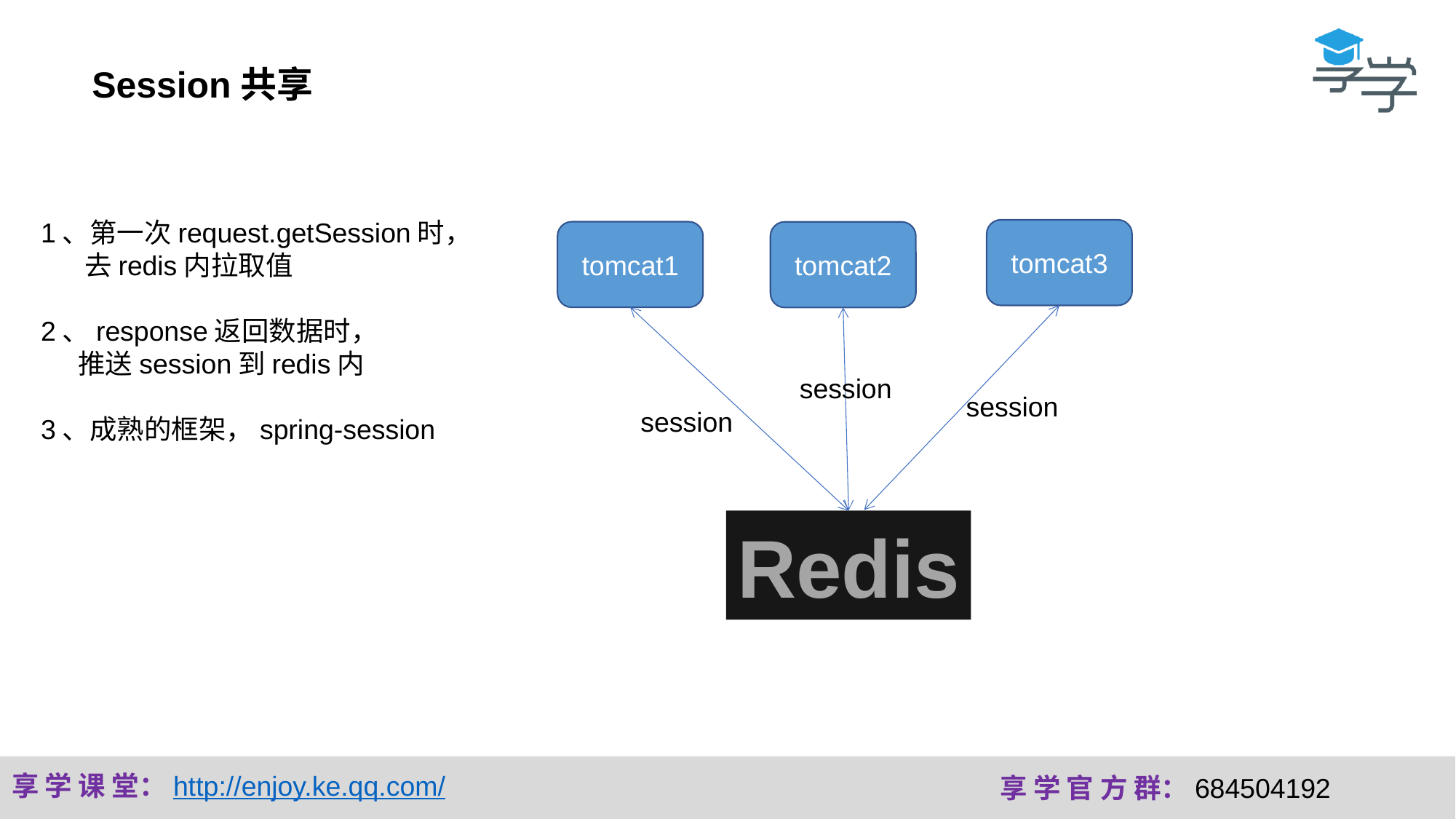

Session共享
1、第一次request.getSession时，
      去redis内拉取值

2、response返回数据时，
     推送session到redis内

3、成熟的框架，spring-session
tomcat3
tomcat1
tomcat2
session
session
session
Redis